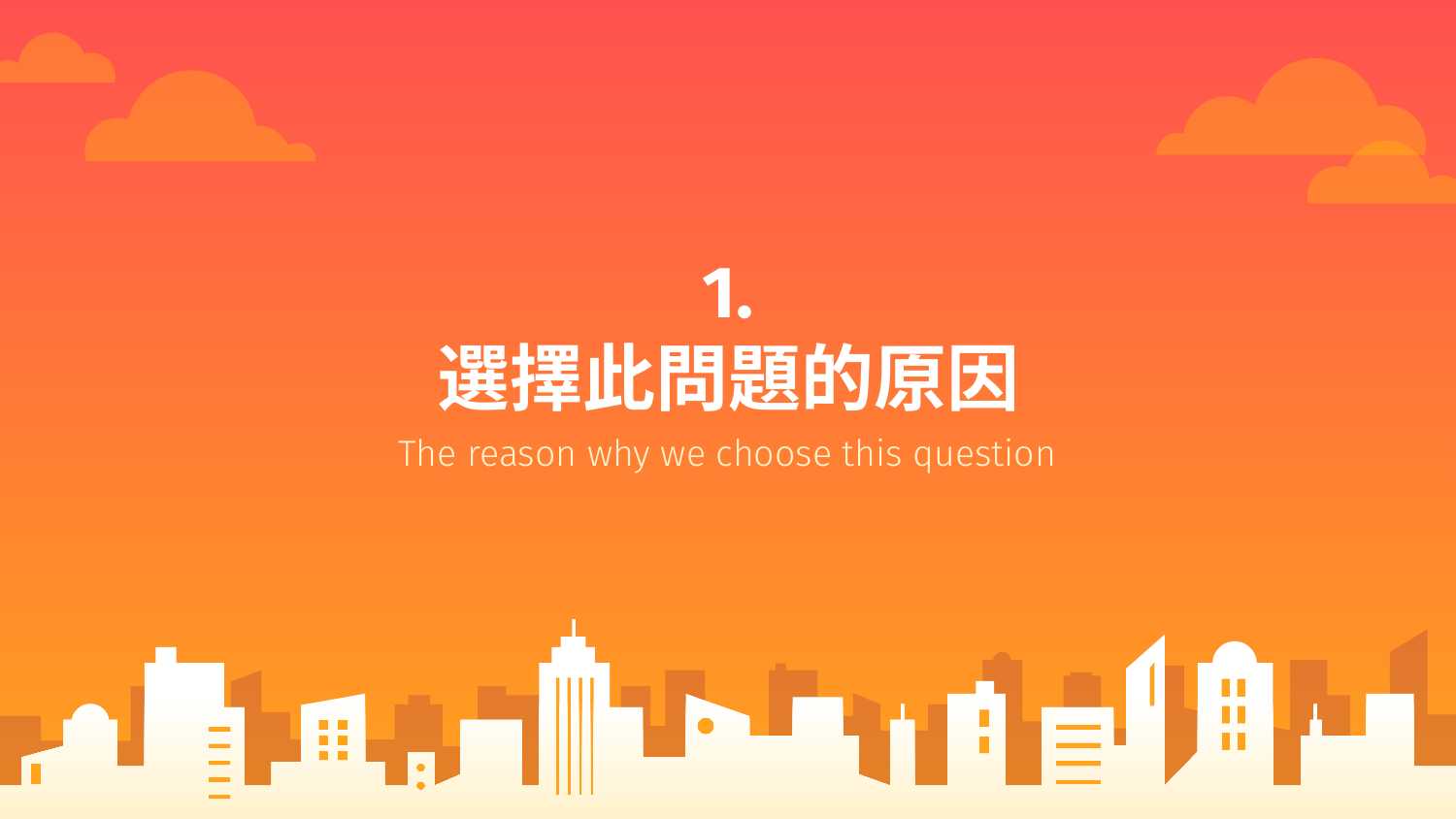

# 1.
選擇此問題的原因
The reason why we choose this question